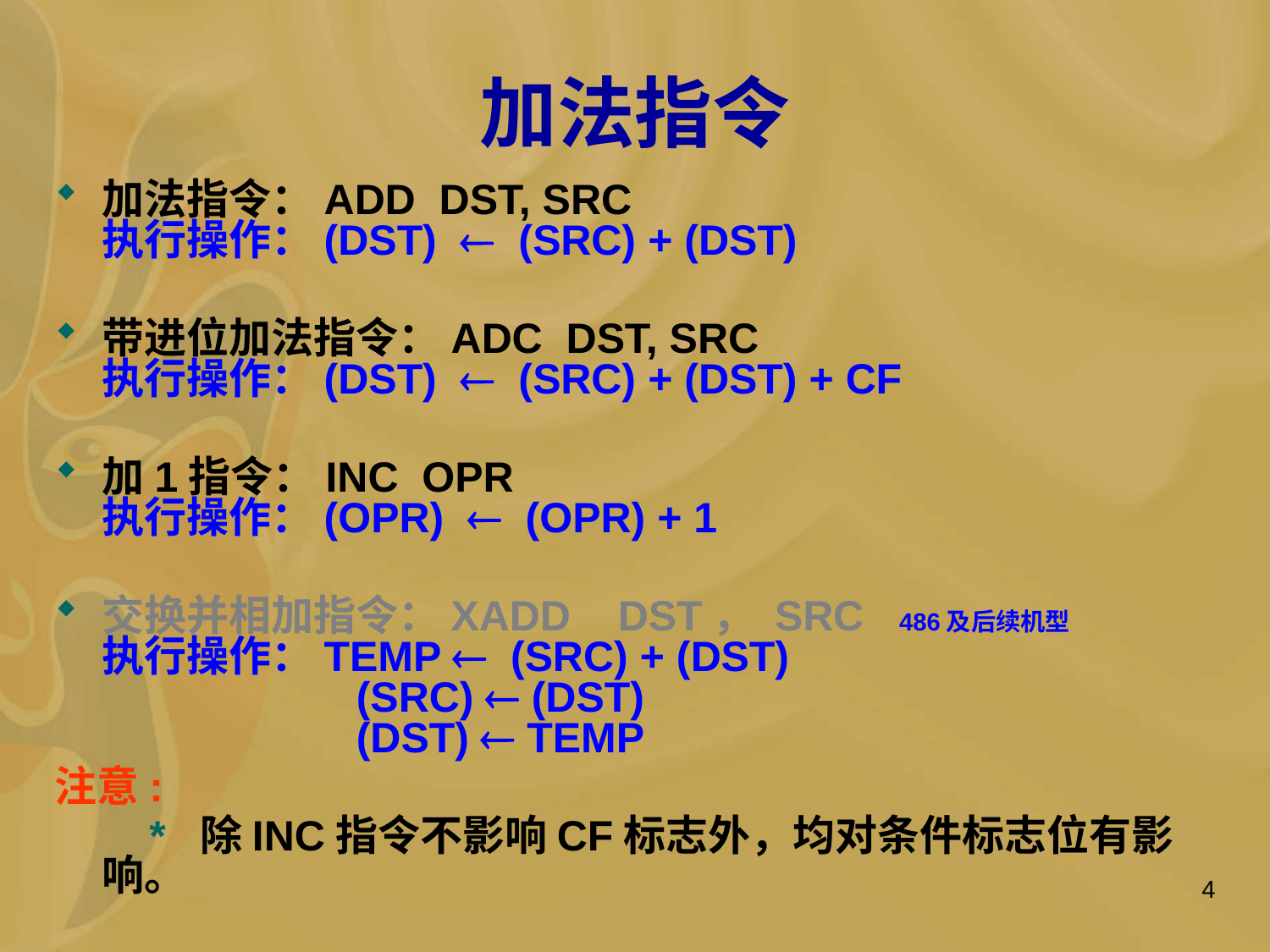

# 加法指令
加法指令：ADD  DST, SRC
执行操作：(DST)  ←  (SRC) + (DST)

带进位加法指令：ADC  DST, SRC
执行操作：(DST)  ←  (SRC) + (DST) + CF

加1指令：INC  OPR
执行操作：(OPR)  ←  (OPR) + 1

交换并相加指令：XADD    DST， SRC   486及后续机型
执行操作：TEMP ←  (SRC) + (DST)
		(SRC) ← (DST)
		(DST) ← TEMP
注意:
        *  除INC指令不影响CF标志外，均对条件标志位有影响。
4